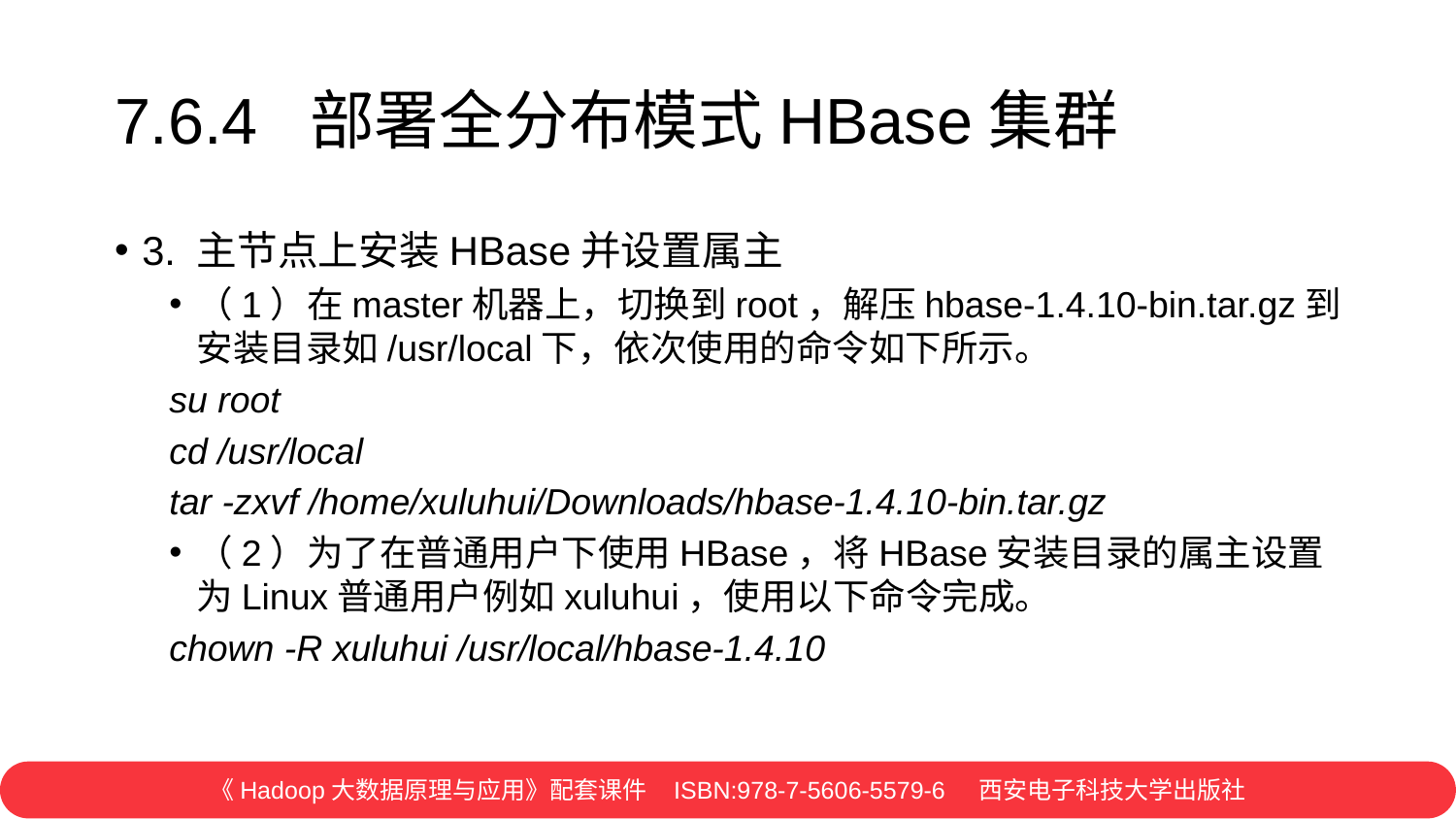

# 7.6.4  部署全分布模式HBase集群
3. 主节点上安装HBase并设置属主
（1）在master机器上，切换到root，解压hbase-1.4.10-bin.tar.gz到安装目录如/usr/local下，依次使用的命令如下所示。
su root
cd /usr/local
tar -zxvf /home/xuluhui/Downloads/hbase-1.4.10-bin.tar.gz
（2）为了在普通用户下使用HBase，将HBase安装目录的属主设置为Linux普通用户例如xuluhui，使用以下命令完成。
chown -R xuluhui /usr/local/hbase-1.4.10